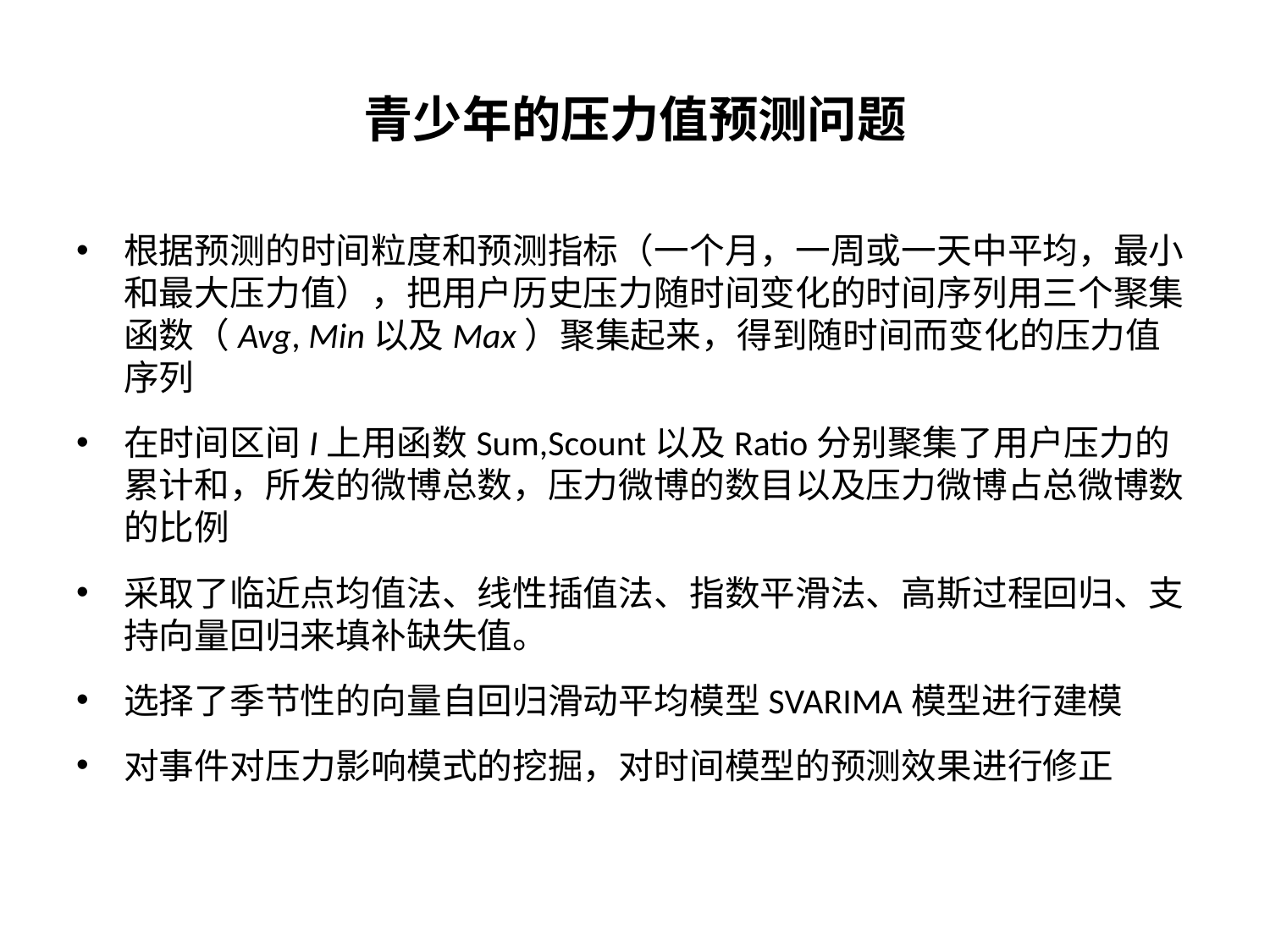

# 青少年的压力值预测问题
根据预测的时间粒度和预测指标（一个月，一周或一天中平均，最小和最大压力值），把用户历史压力随时间变化的时间序列用三个聚集函数（Avg, Min以及Max）聚集起来，得到随时间而变化的压力值序列
在时间区间I上用函数Sum,Scount以及Ratio分别聚集了用户压力的累计和，所发的微博总数，压力微博的数目以及压力微博占总微博数的比例
采取了临近点均值法、线性插值法、指数平滑法、高斯过程回归、支持向量回归来填补缺失值。
选择了季节性的向量自回归滑动平均模型SVARIMA模型进行建模
对事件对压力影响模式的挖掘，对时间模型的预测效果进行修正